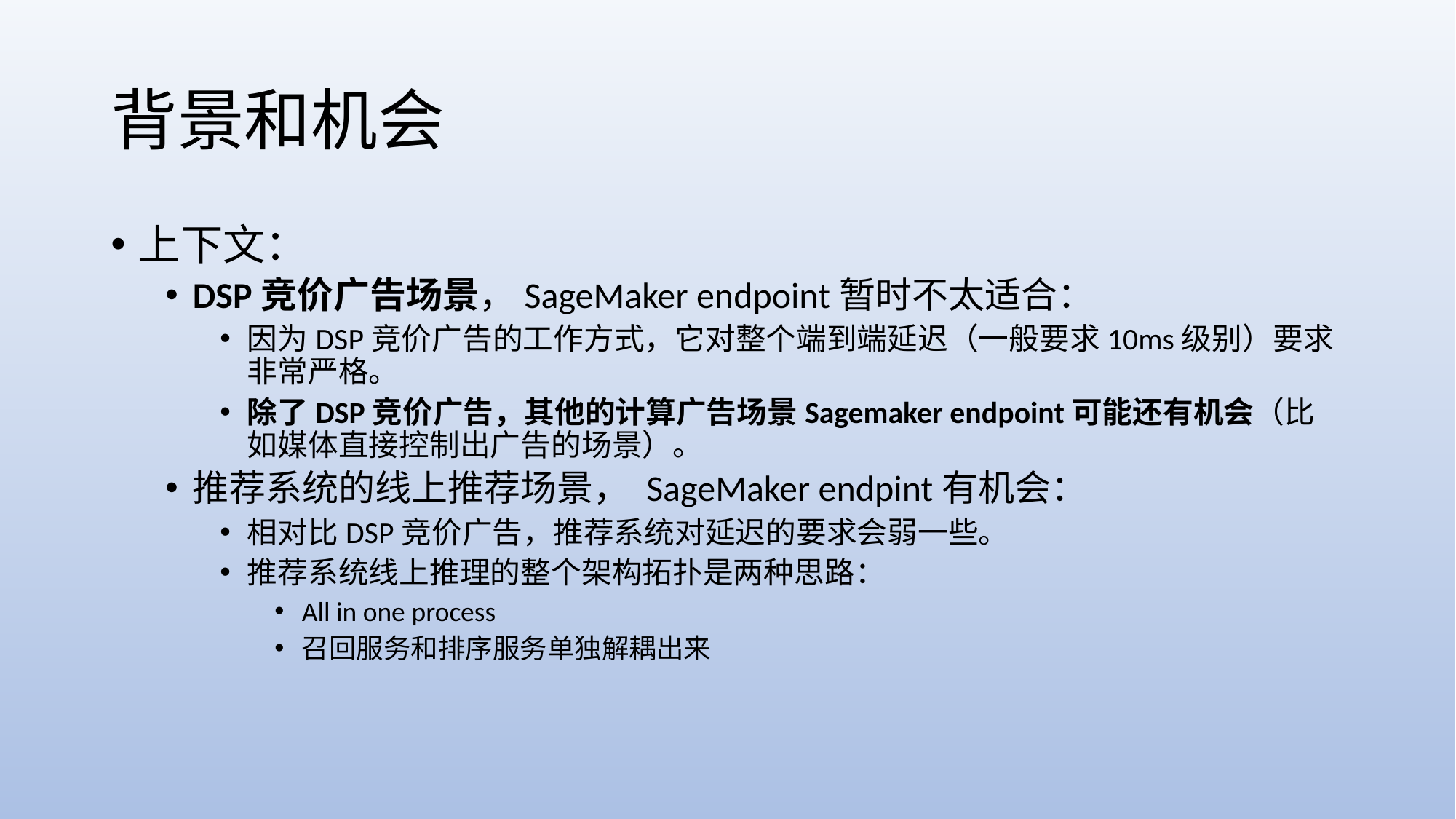

# 背景和机会
上下文：
DSP竞价广告场景，SageMaker endpoint暂时不太适合：
因为DSP竞价广告的工作方式，它对整个端到端延迟（一般要求10ms级别）要求非常严格。
除了DSP竞价广告，其他的计算广告场景Sagemaker endpoint可能还有机会（比如媒体直接控制出广告的场景）。
推荐系统的线上推荐场景， SageMaker endpint有机会：
相对比DSP竞价广告，推荐系统对延迟的要求会弱一些。
推荐系统线上推理的整个架构拓扑是两种思路：
All in one process
召回服务和排序服务单独解耦出来